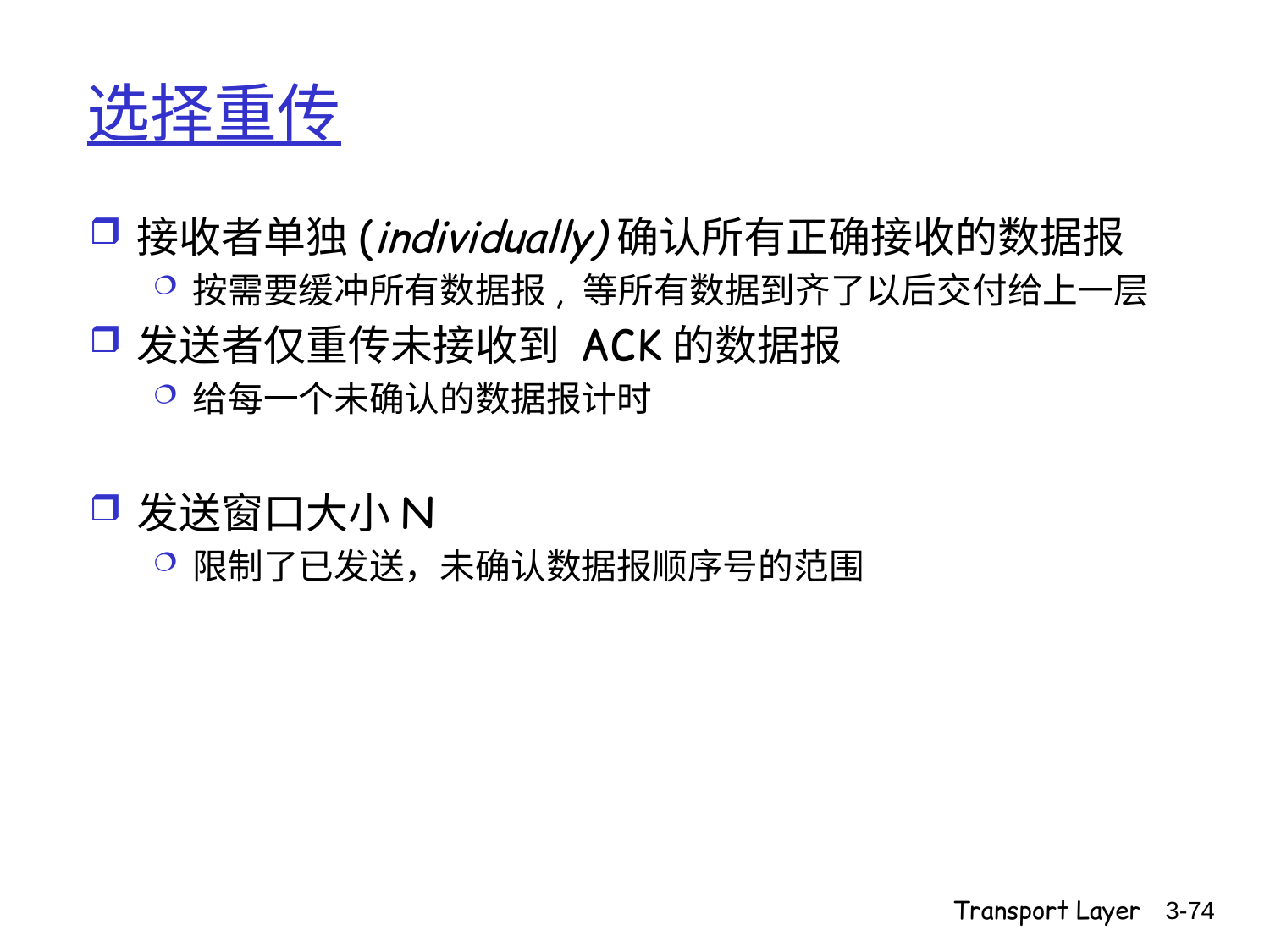

# 选择重传
接收者单独(individually)确认所有正确接收的数据报
按需要缓冲所有数据报, 等所有数据到齐了以后交付给上一层
发送者仅重传未接收到 ACK的数据报
给每一个未确认的数据报计时

发送窗口大小N
限制了已发送，未确认数据报顺序号的范围
Transport Layer
3-74